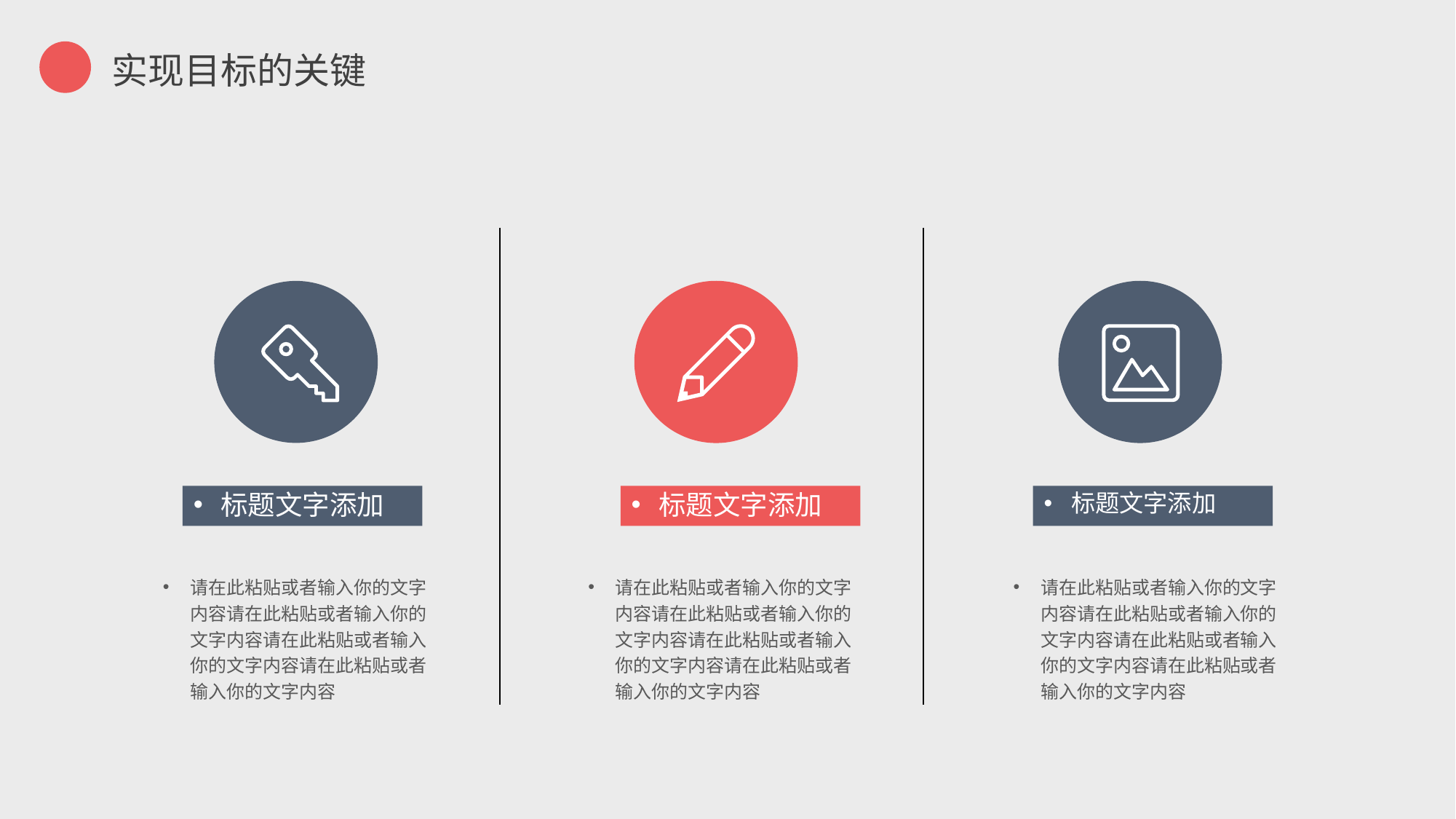

实现目标的关键

标题文字添加
标题文字添加
标题文字添加
请在此粘贴或者输入你的文字内容请在此粘贴或者输入你的文字内容请在此粘贴或者输入你的文字内容请在此粘贴或者输入你的文字内容

请在此粘贴或者输入你的文字内容请在此粘贴或者输入你的文字内容请在此粘贴或者输入你的文字内容请在此粘贴或者输入你的文字内容

请在此粘贴或者输入你的文字内容请在此粘贴或者输入你的文字内容请在此粘贴或者输入你的文字内容请在此粘贴或者输入你的文字内容